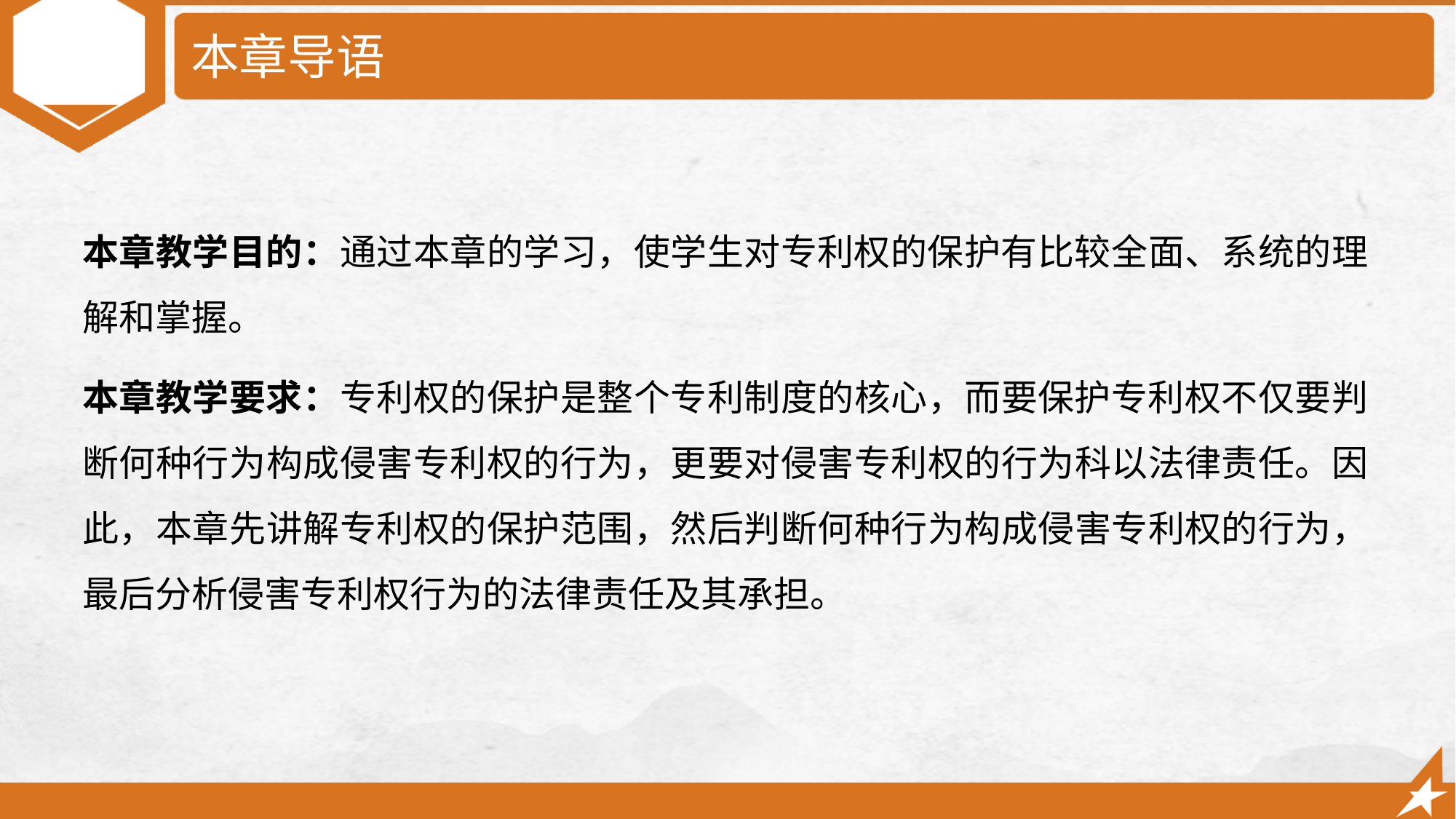

# 本章导语

本章教学目的：通过本章的学习，使学生对专利权的保护有比较全面、系统的理解和掌握。
本章教学要求：专利权的保护是整个专利制度的核心，而要保护专利权不仅要判断何种行为构成侵害专利权的行为，更要对侵害专利权的行为科以法律责任。因此，本章先讲解专利权的保护范围，然后判断何种行为构成侵害专利权的行为，最后分析侵害专利权行为的法律责任及其承担。